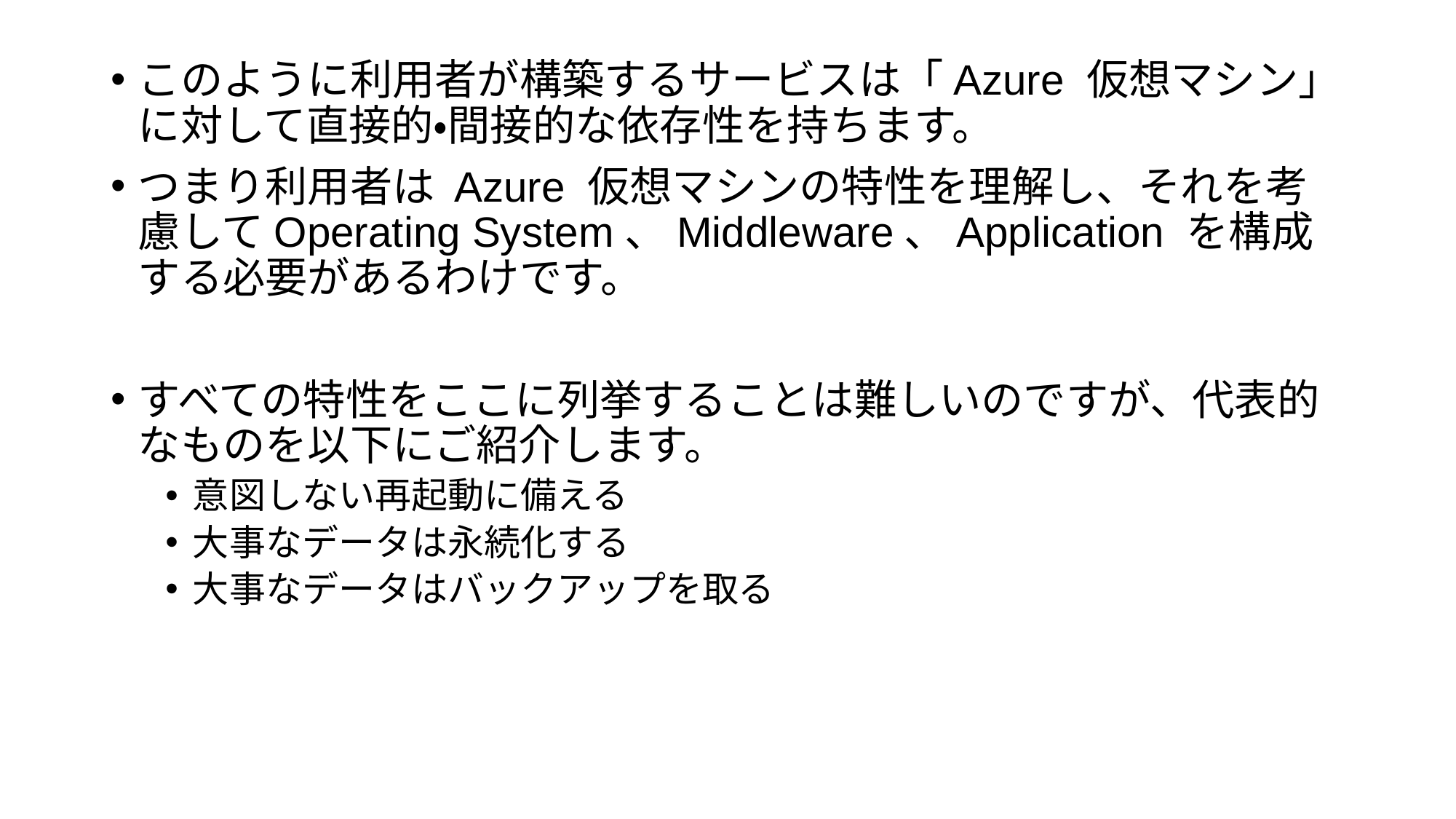

このように利用者が構築するサービスは「Azure 仮想マシン」に対して直接的・間接的な依存性を持ちます。
つまり利用者は Azure 仮想マシンの特性を理解し、それを考慮してOperating System、Middleware、Application を構成する必要があるわけです。

すべての特性をここに列挙することは難しいのですが、代表的なものを以下にご紹介します。
意図しない再起動に備える
大事なデータは永続化する
大事なデータはバックアップを取る